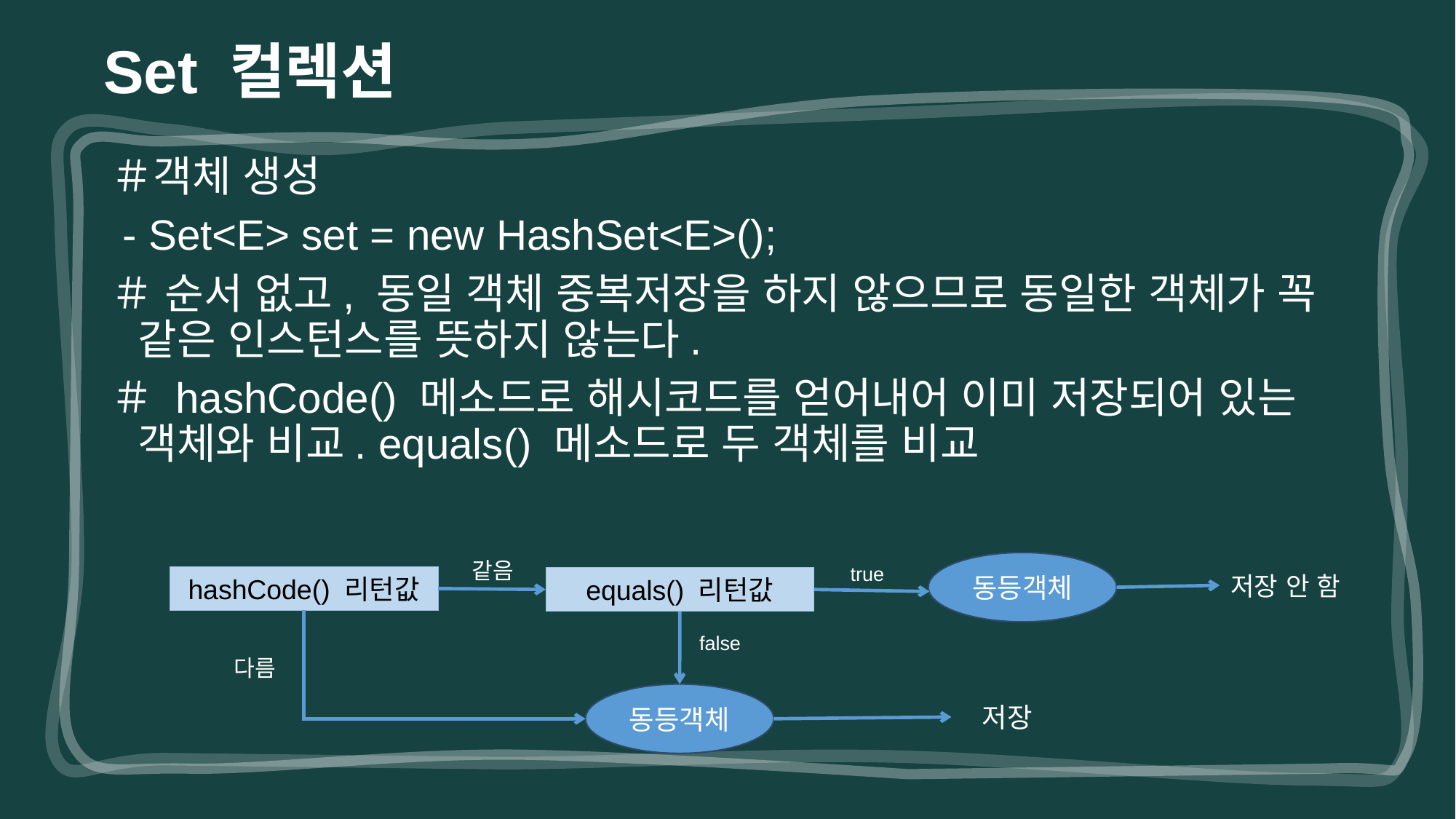

Set 컬렉션

＃객체 생성
 - Set<E> set = new HashSet<E>();
＃ 순서 없고, 동일 객체 중복저장을 하지 않으므로 동일한 객체가 꼭 같은 인스턴스를 뜻하지 않는다.
＃ hashCode() 메소드로 해시코드를 얻어내어 이미 저장되어 있는 객체와 비교. equals() 메소드로 두 객체를 비교

같음
동등객체
true
저장 안 함
hashCode() 리턴값
equals() 리턴값
false
다름
동등객체
저장